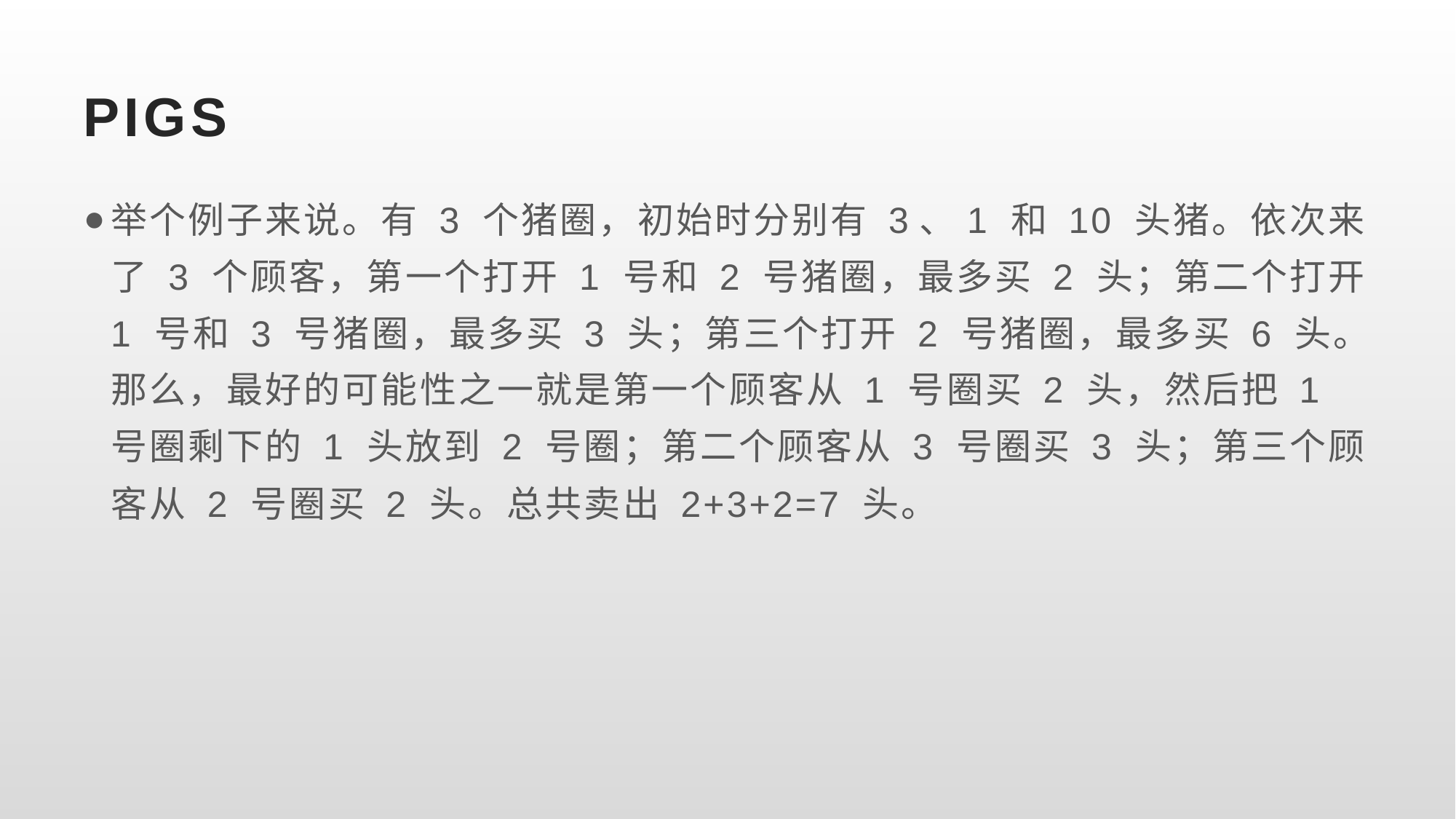

# PIGS
举个例子来说。有 3 个猪圈，初始时分别有 3、1 和 10 头猪。依次来了 3 个顾客，第一个打开 1 号和 2 号猪圈，最多买 2 头；第二个打开 1 号和 3 号猪圈，最多买 3 头；第三个打开 2 号猪圈，最多买 6 头。那么，最好的可能性之一就是第一个顾客从 1 号圈买 2 头，然后把 1 号圈剩下的 1 头放到 2 号圈；第二个顾客从 3 号圈买 3 头；第三个顾客从 2 号圈买 2 头。总共卖出 2+3+2=7 头。